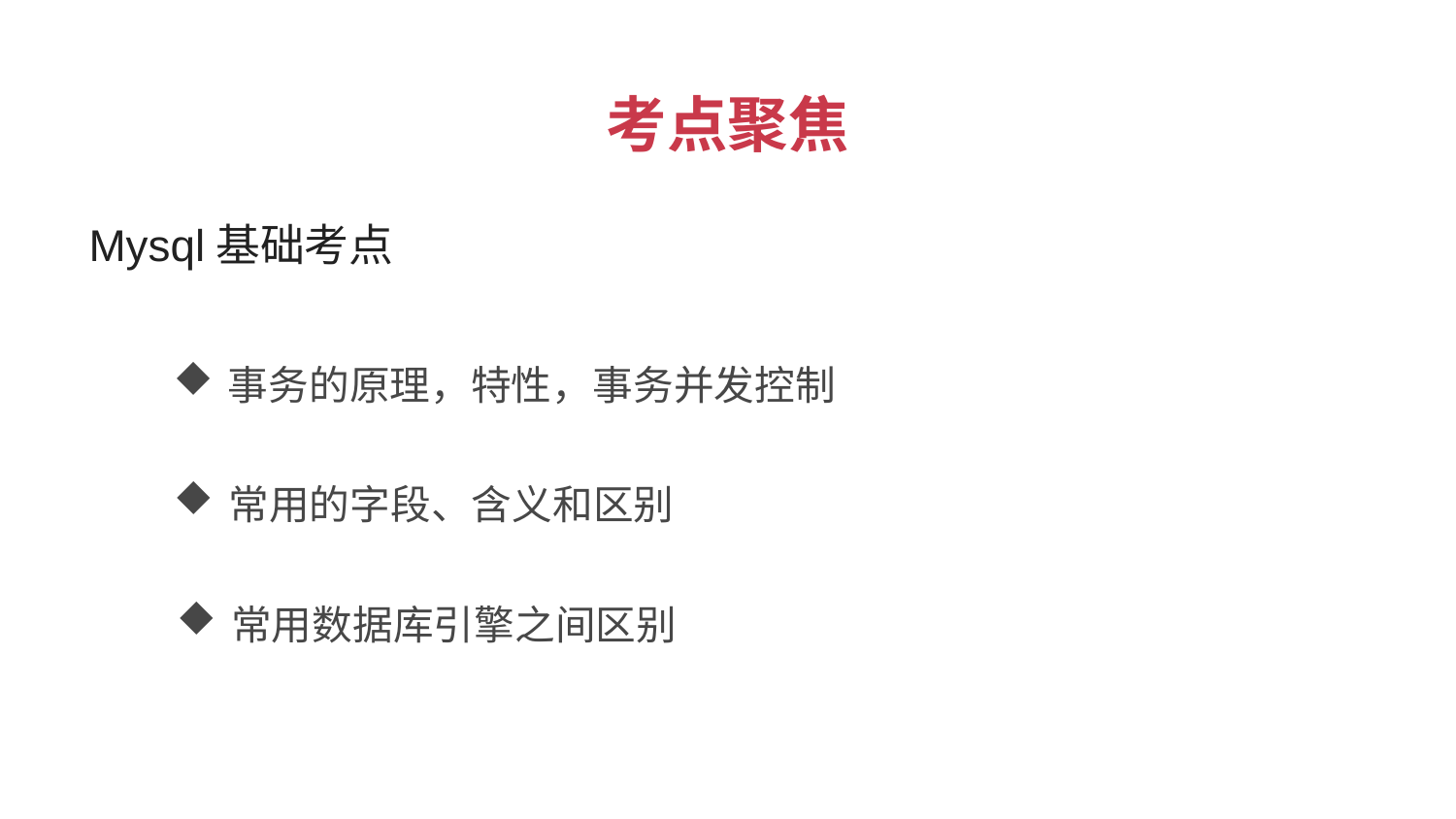

考点聚焦
Mysql基础考点
事务的原理，特性，事务并发控制
常用的字段、含义和区别
常用数据库引擎之间区别